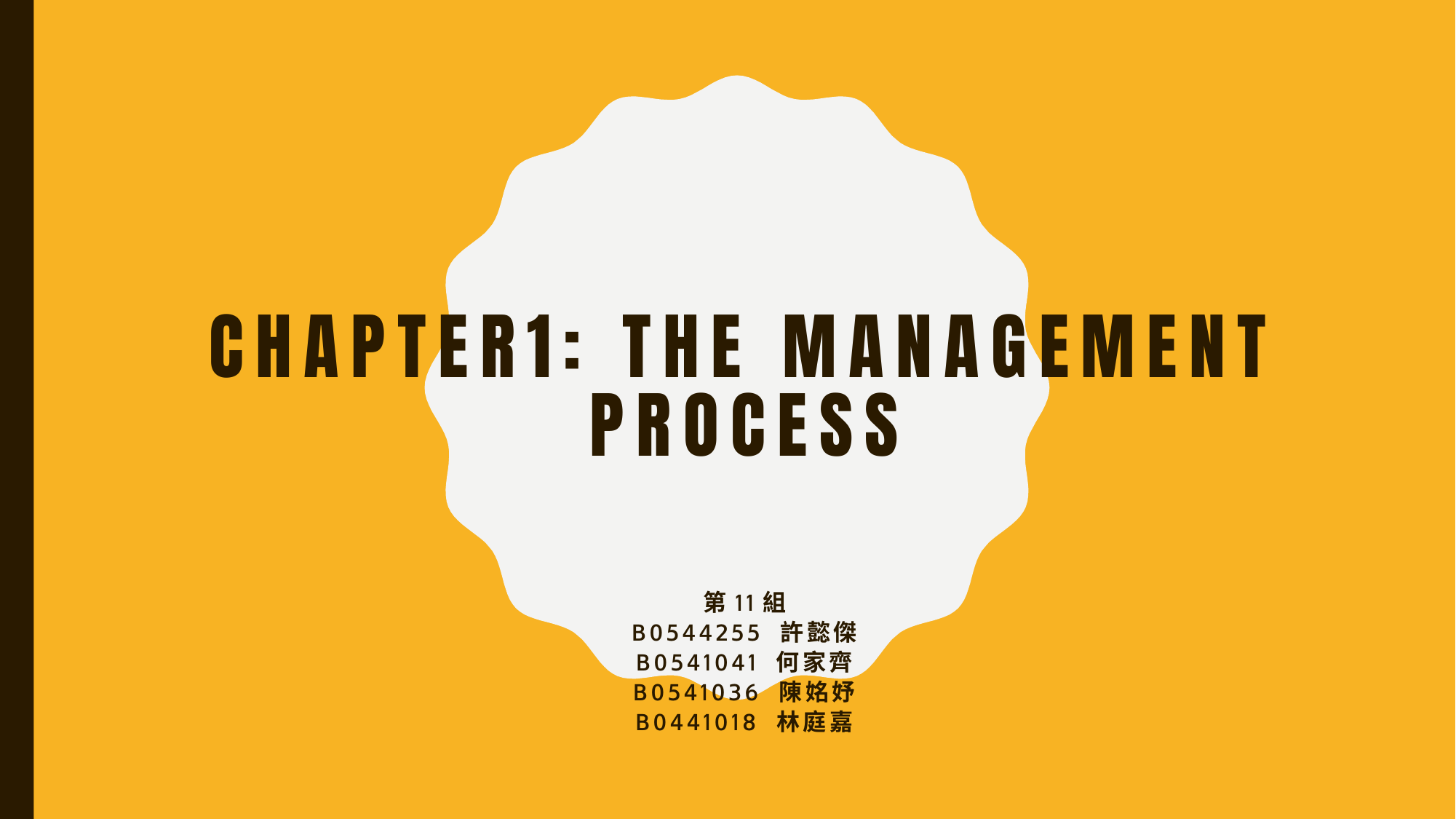

# Chapter1: The management process
第11組
B0544255 許懿傑
B0541041 何家齊
B0541036 陳姳妤
B0441018 林庭嘉